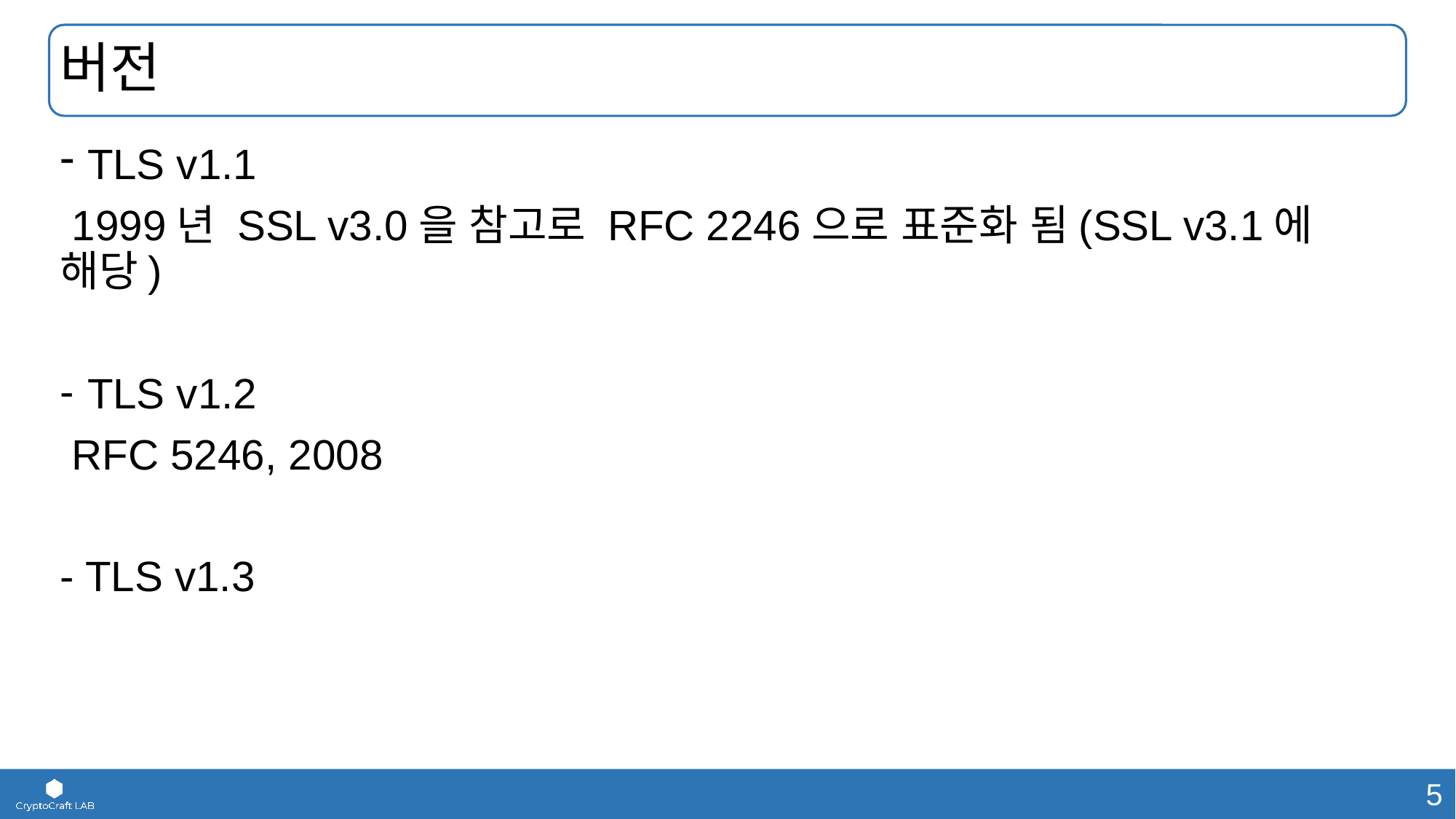

# 버전
TLS v1.1
 1999년 SSL v3.0을 참고로 RFC 2246으로 표준화 됨(SSL v3.1에 해당)

TLS v1.2
 RFC 5246, 2008

- TLS v1.3